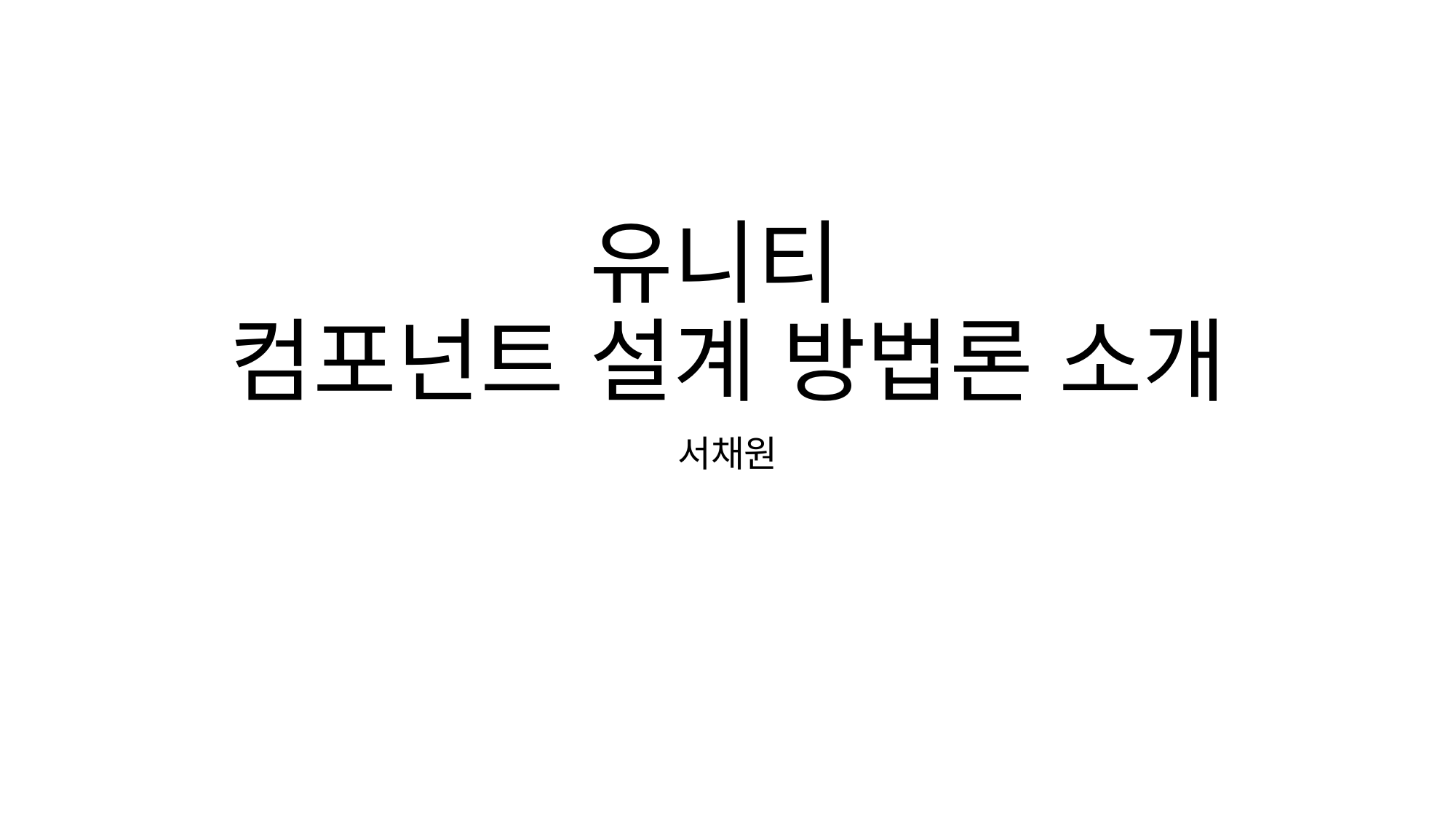

# 유니티 컴포넌트 설계 방법론 소개
서채원